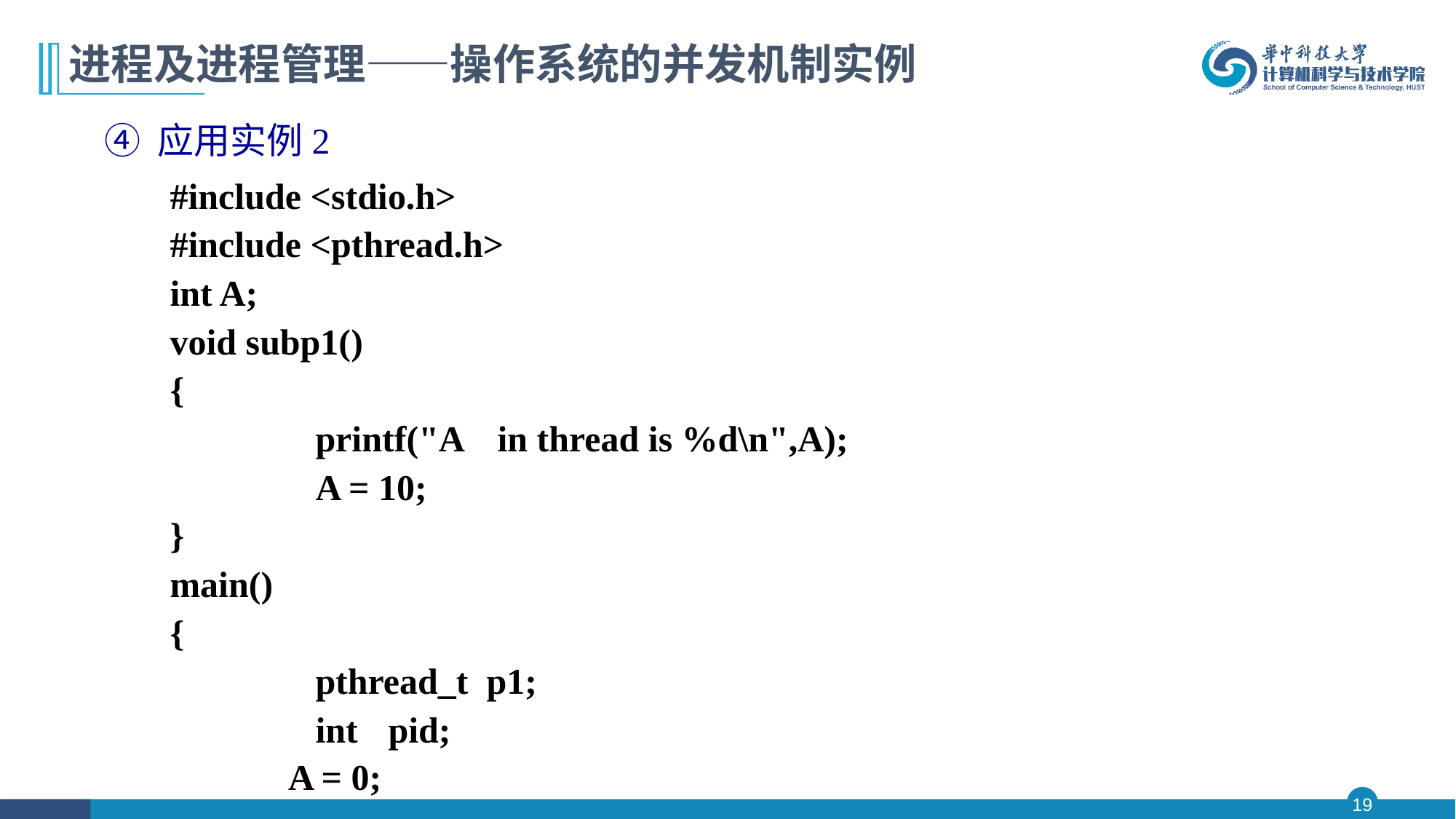

# 进程及进程管理——操作系统的并发机制实例
④ 应用实例2
	#include <stdio.h>
	#include <pthread.h>
	int A;
	void subp1()
	{
		    printf("A	in thread is %d\n",A);
		    A = 10;
	}
	main()
	{
		    pthread_t  p1;
		    int	pid;
	             A = 0;